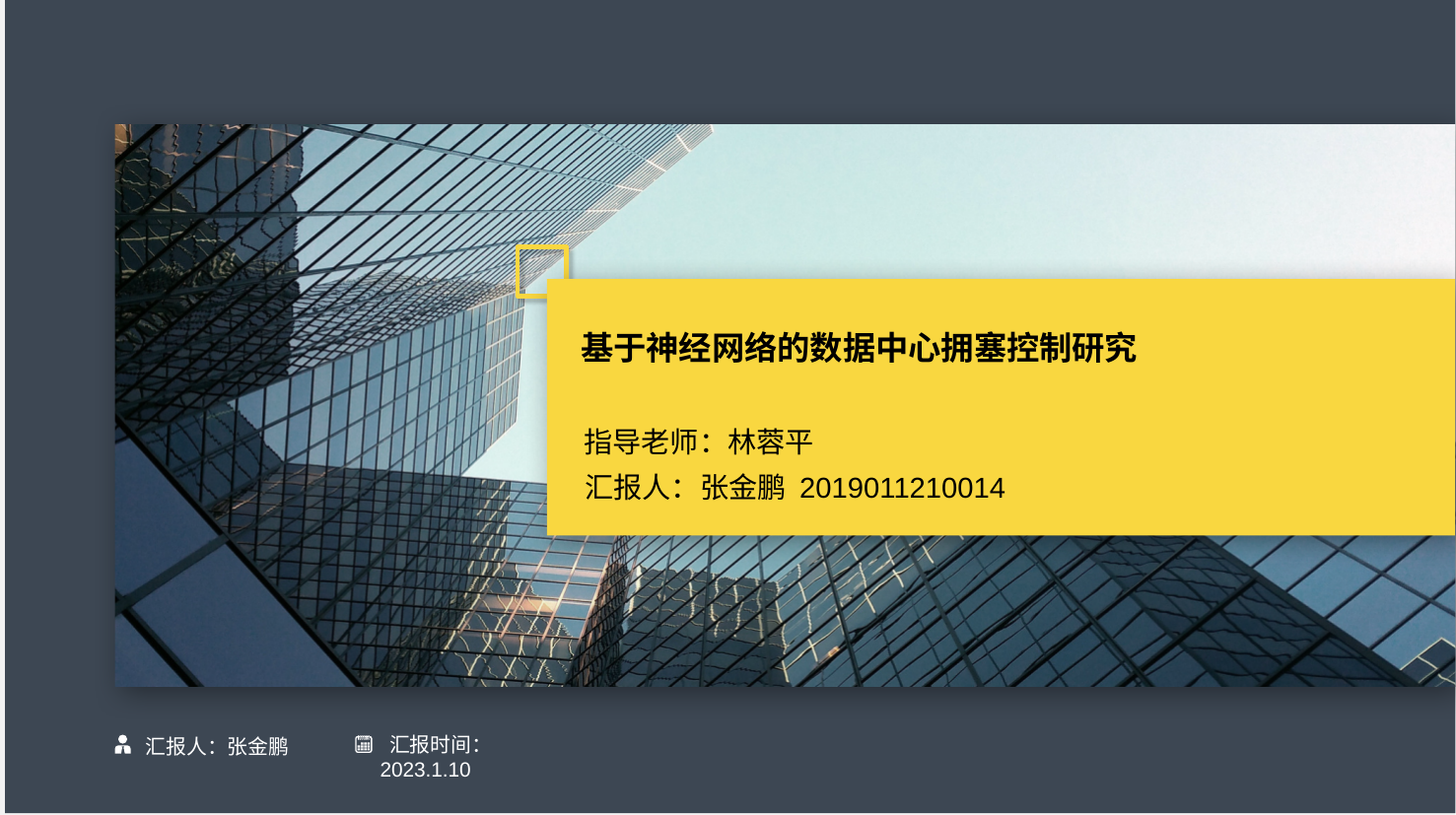

基于神经网络的数据中心拥塞控制研究
指导老师：林蓉平
汇报人：张金鹏 2019011210014
 汇报时间：2023.1.10

汇报人：张金鹏